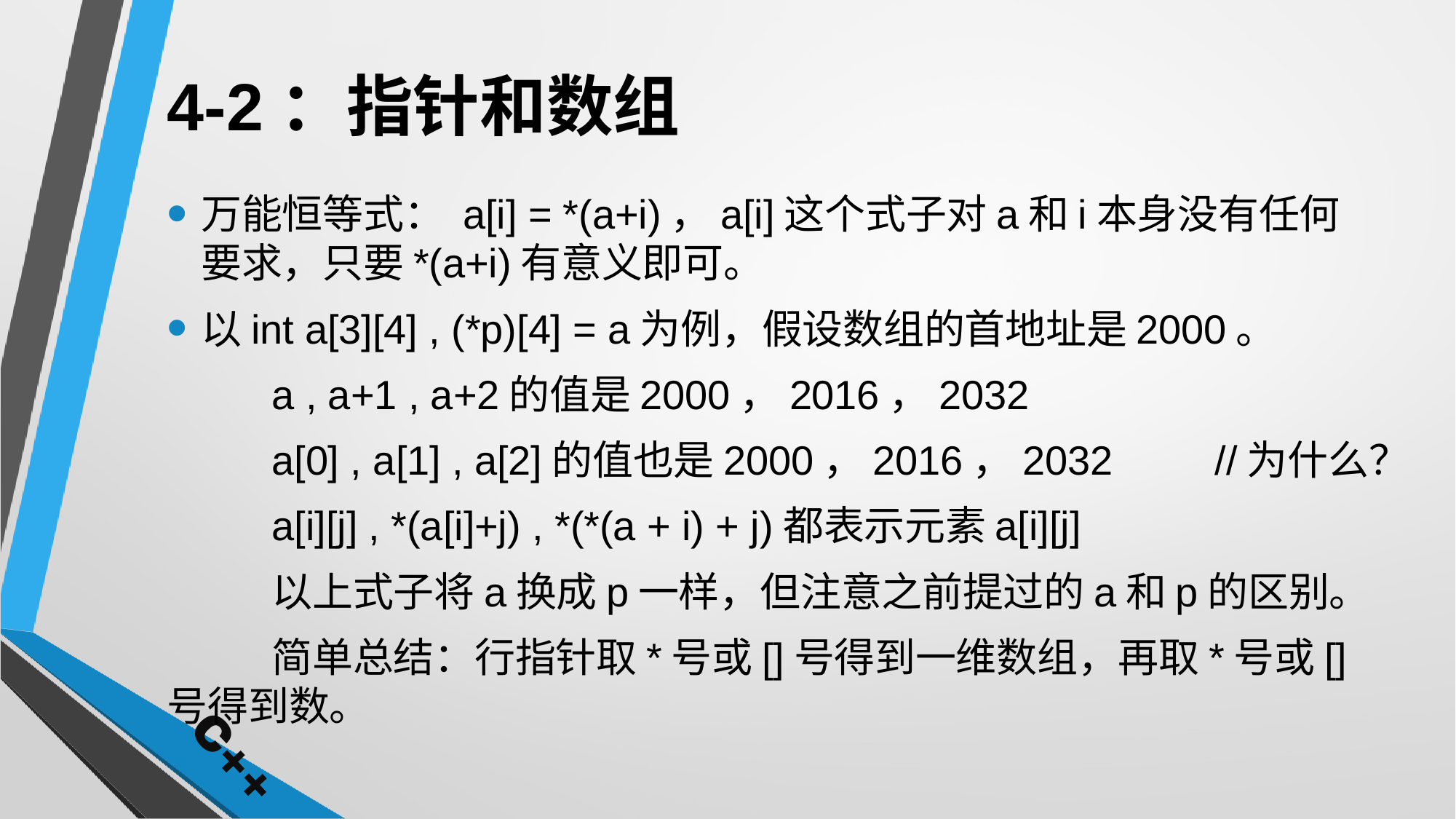

# 4-2：指针和数组
万能恒等式： a[i] = *(a+i)，a[i]这个式子对a和i本身没有任何要求，只要*(a+i)有意义即可。
以int a[3][4] , (*p)[4] = a为例，假设数组的首地址是2000。
	a , a+1 , a+2的值是2000，2016，2032
	a[0] , a[1] , a[2]的值也是2000，2016，2032	//为什么？
	a[i][j] , *(a[i]+j) , *(*(a + i) + j)都表示元素a[i][j]
	以上式子将a换成p一样，但注意之前提过的a和p的区别。
	简单总结：行指针取*号或[]号得到一维数组，再取*号或[]号得到数。